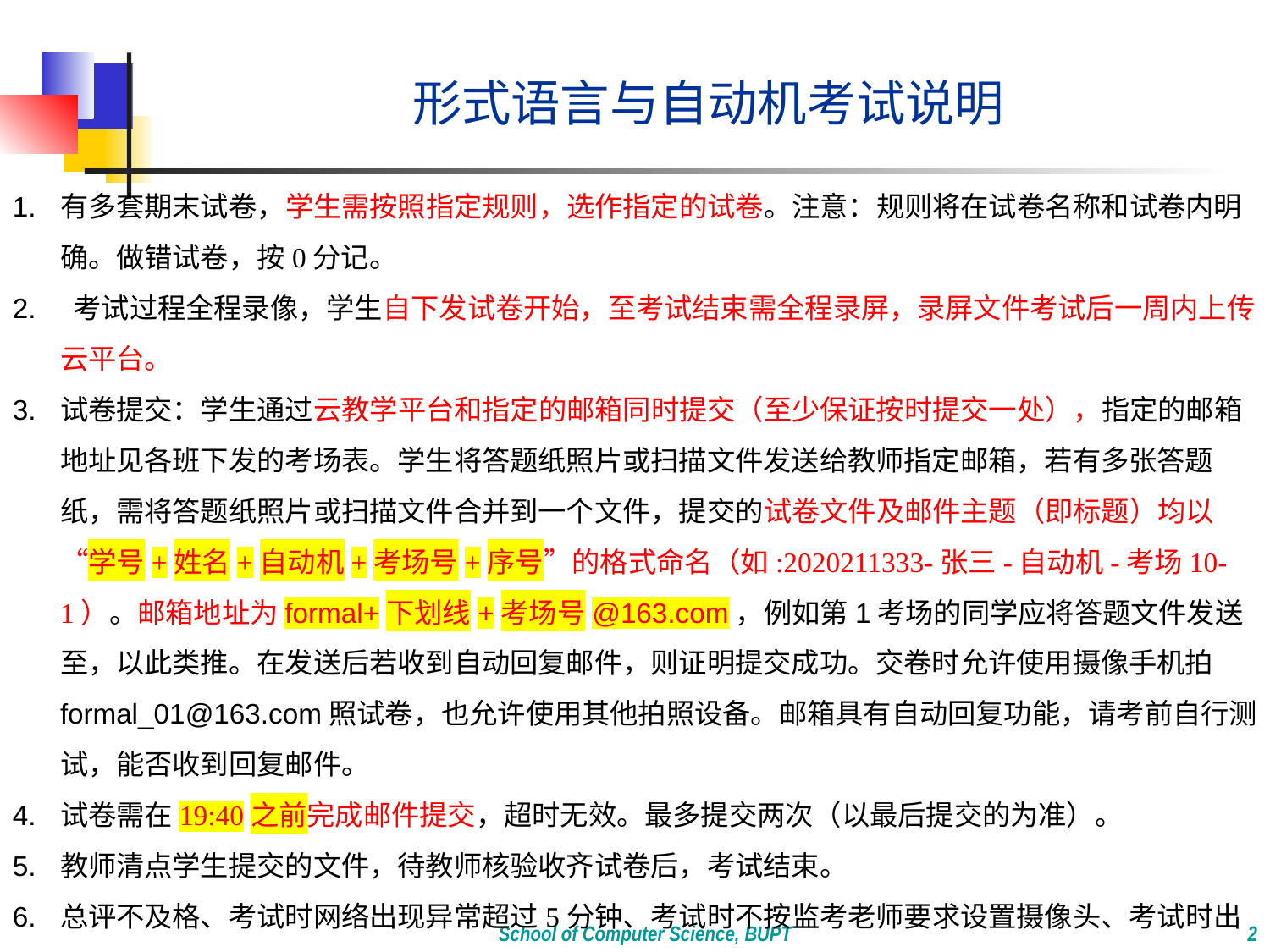

形式语言与自动机考试说明
有多套期末试卷，学生需按照指定规则，选作指定的试卷。注意：规则将在试卷名称和试卷内明确。做错试卷，按0分记。
 考试过程全程录像，学生自下发试卷开始，至考试结束需全程录屏，录屏文件考试后一周内上传云平台。
试卷提交：学生通过云教学平台和指定的邮箱同时提交（至少保证按时提交一处），指定的邮箱地址见各班下发的考场表。学生将答题纸照片或扫描文件发送给教师指定邮箱，若有多张答题纸，需将答题纸照片或扫描文件合并到一个文件，提交的试卷文件及邮件主题（即标题）均以“学号+姓名+自动机+考场号+序号”的格式命名（如:2020211333-张三-自动机-考场10-1）。邮箱地址为formal+下划线+考场号@163.com，例如第1考场的同学应将答题文件发送至，以此类推。在发送后若收到自动回复邮件，则证明提交成功。交卷时允许使用摄像手机拍formal_01@163.com照试卷，也允许使用其他拍照设备。邮箱具有自动回复功能，请考前自行测试，能否收到回复邮件。
试卷需在19:40之前完成邮件提交，超时无效。最多提交两次（以最后提交的为准）。
教师清点学生提交的文件，待教师核验收齐试卷后，考试结束。
总评不及格、考试时网络出现异常超过5分钟、考试时不按监考老师要求设置摄像头、考试时出现可疑情况不服从监考老师指示等，都将安排参加统一补考/缓考。
School of Computer Science, BUPT
2